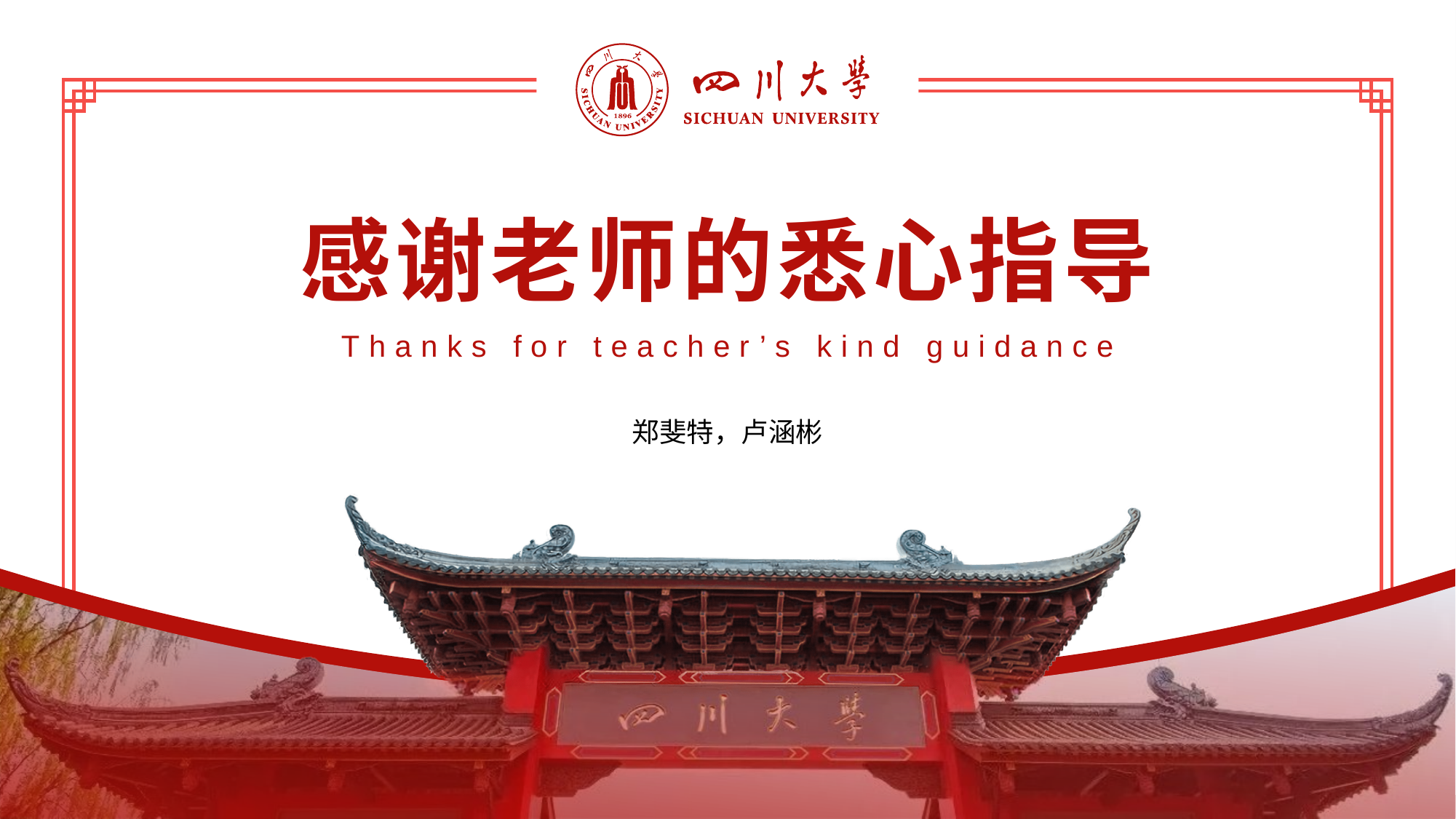

感谢老师的悉心指导
Thanks for teacher’s kind guidance
郑斐特，卢涵彬